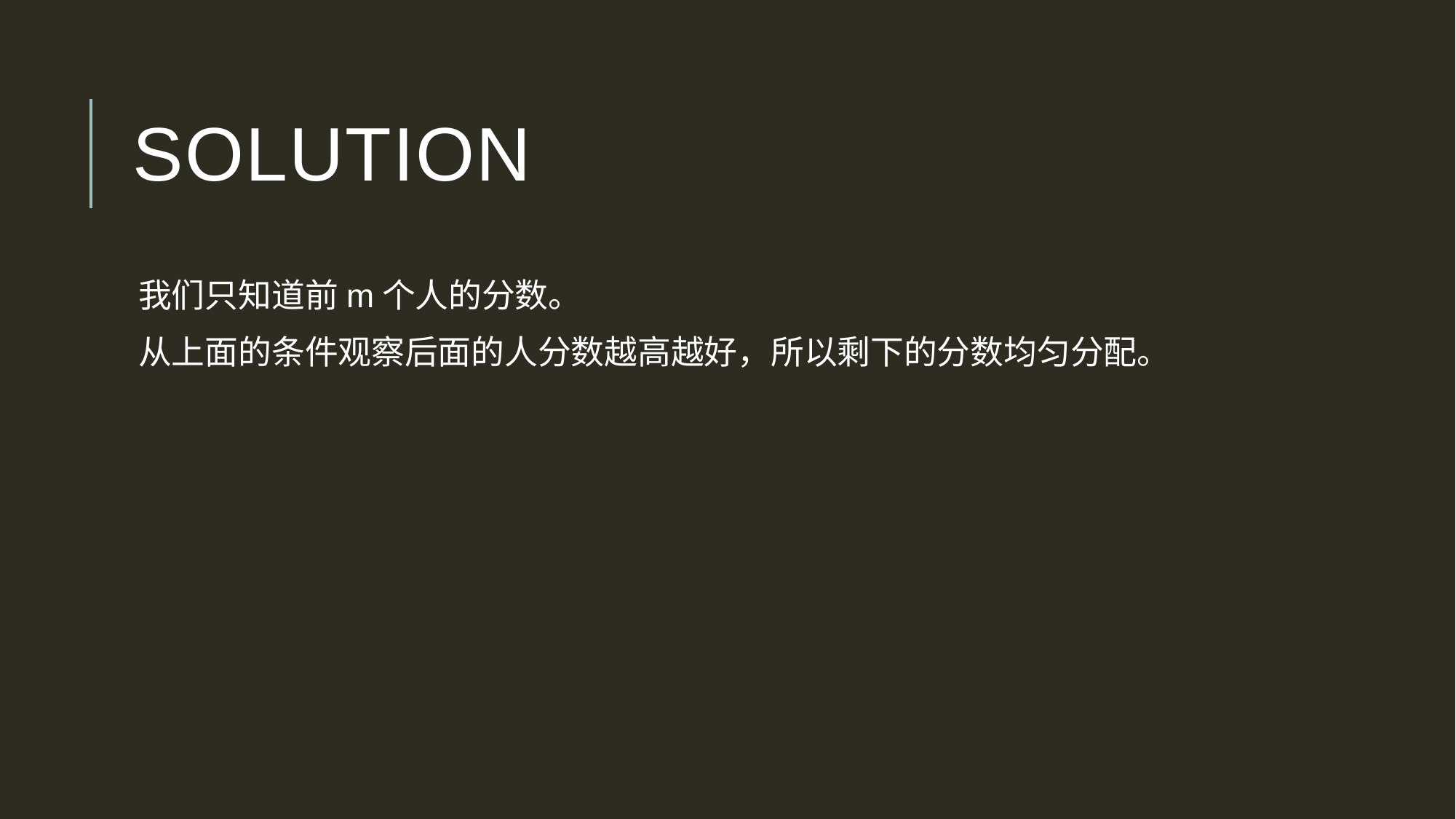

# Solution
我们只知道前m个人的分数。
从上面的条件观察后面的人分数越高越好，所以剩下的分数均匀分配。